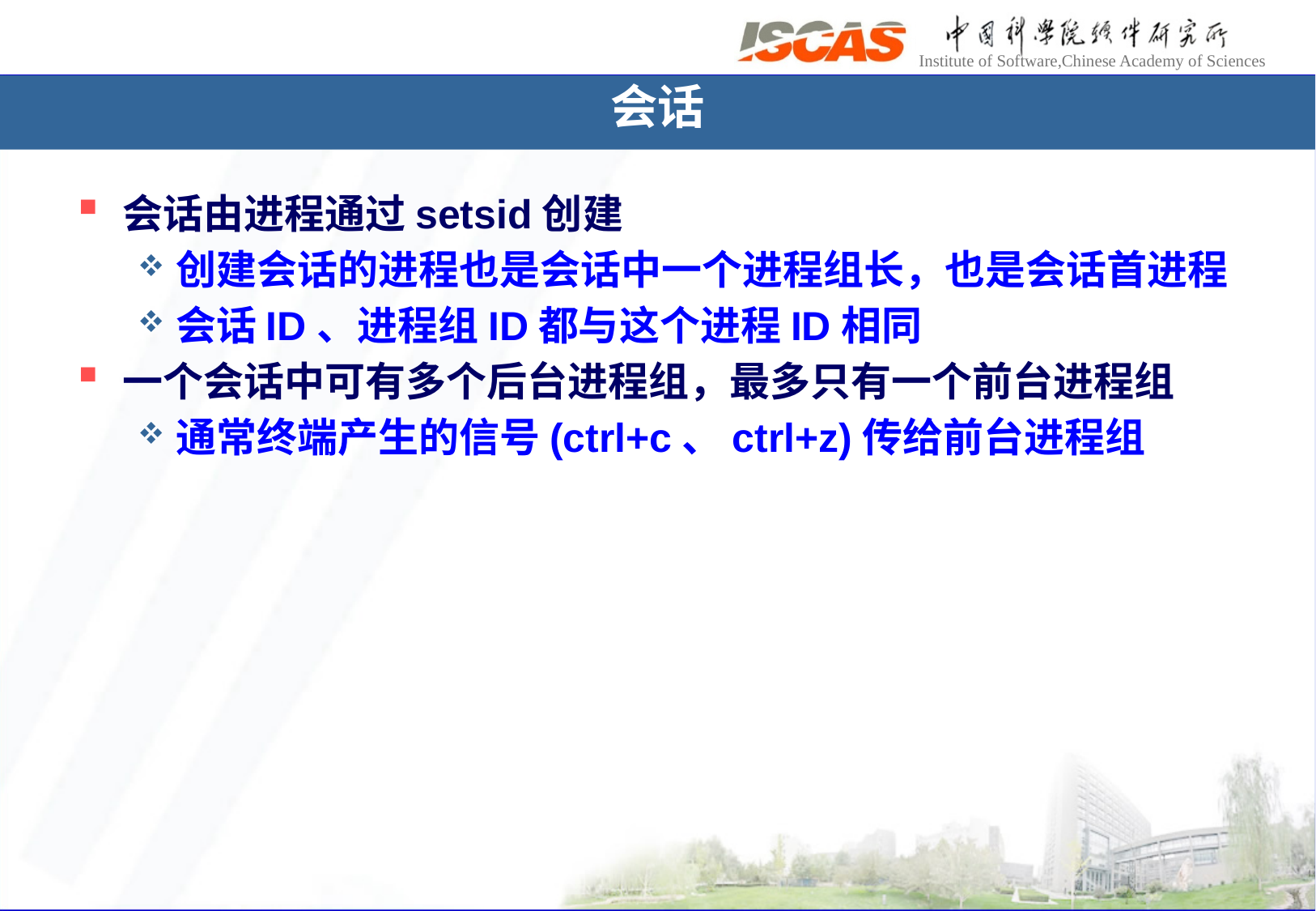

# 会话
会话由进程通过setsid创建
创建会话的进程也是会话中一个进程组长，也是会话首进程
会话ID、进程组ID都与这个进程ID相同
一个会话中可有多个后台进程组，最多只有一个前台进程组
通常终端产生的信号(ctrl+c、ctrl+z)传给前台进程组